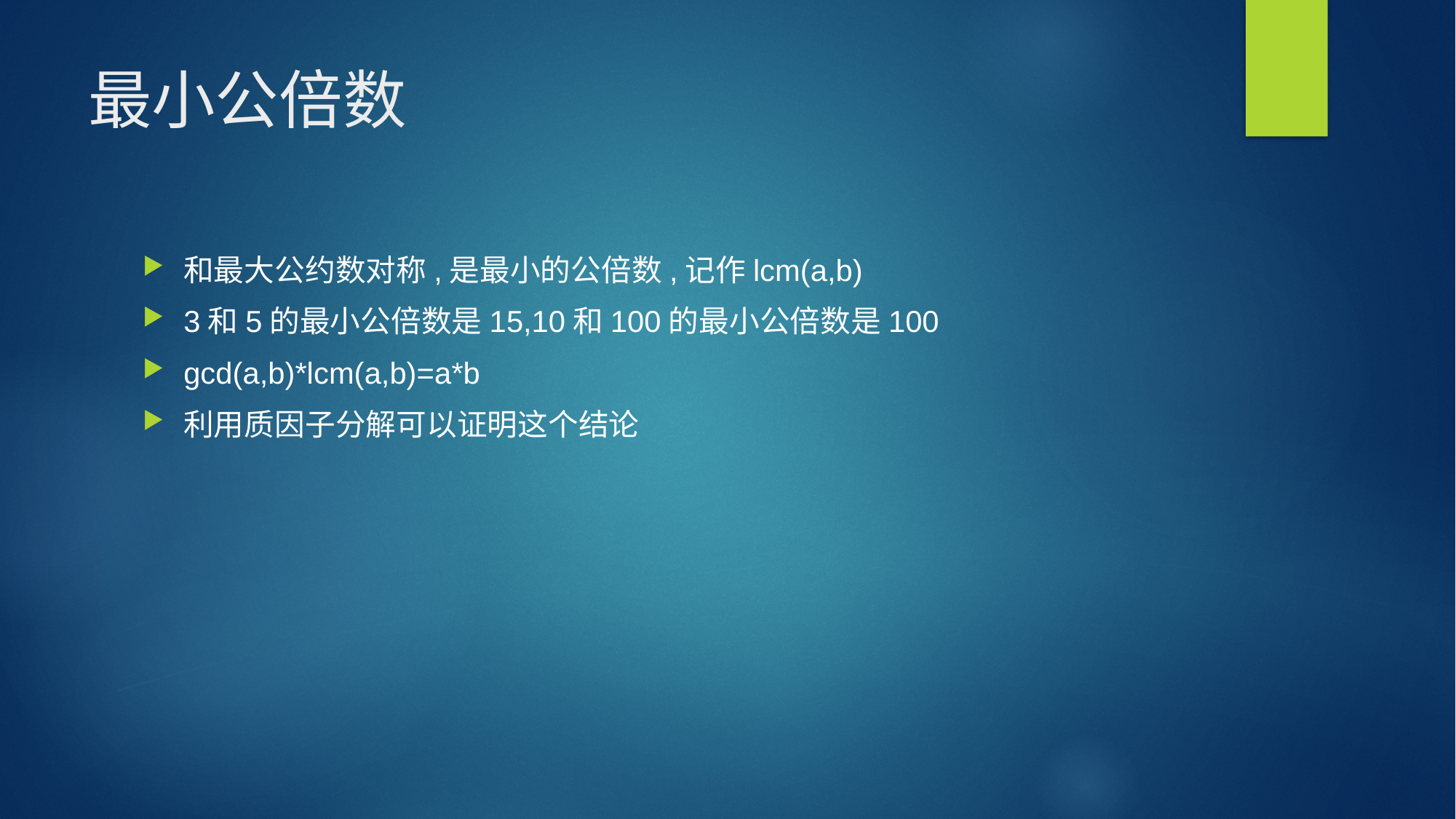

# 最小公倍数
和最大公约数对称,是最小的公倍数,记作lcm(a,b)
3和5的最小公倍数是15,10和100的最小公倍数是100
gcd(a,b)*lcm(a,b)=a*b
利用质因子分解可以证明这个结论